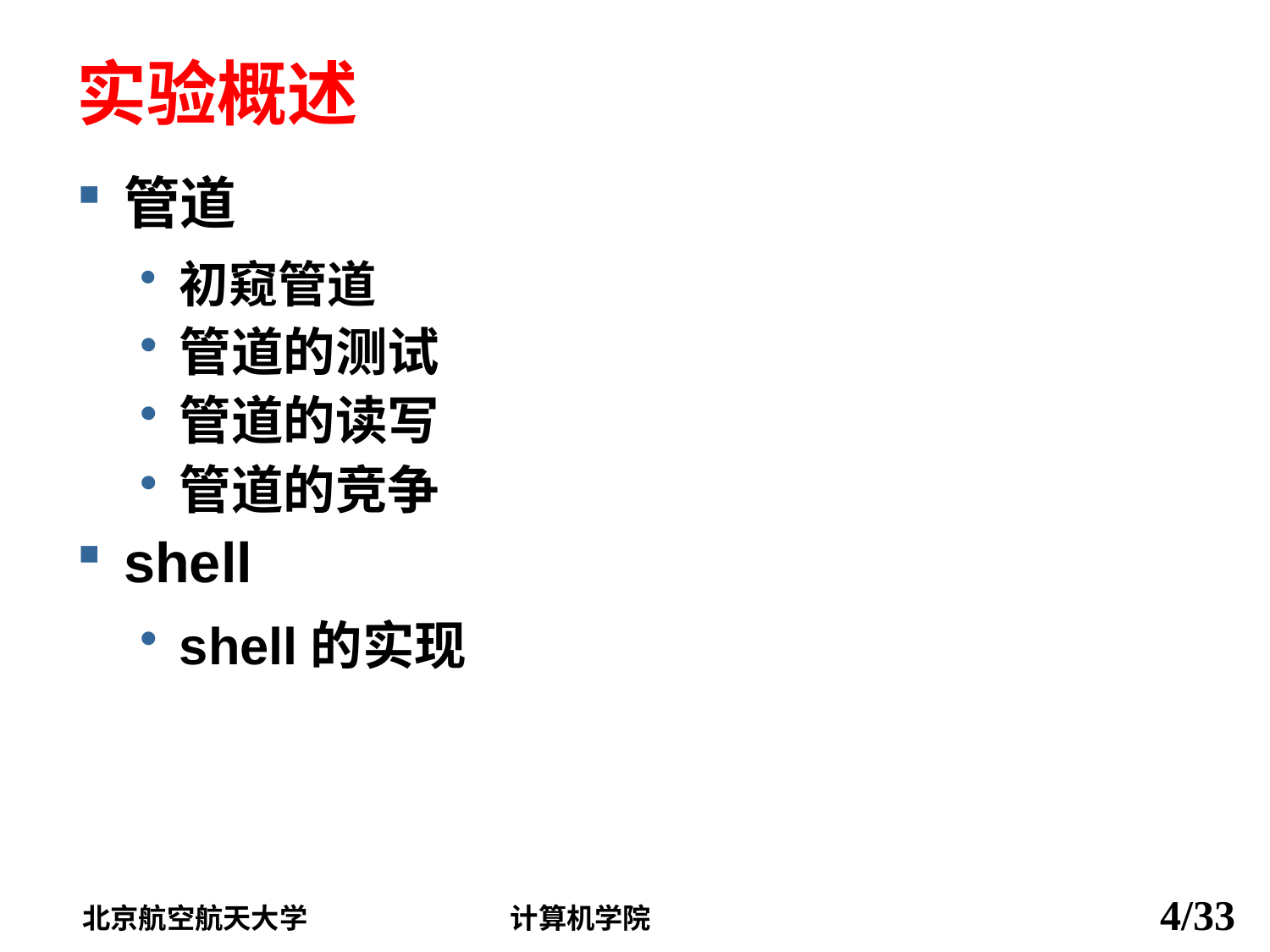

# 实验概述
管道
初窥管道
管道的测试
管道的读写
管道的竞争
shell
shell的实现